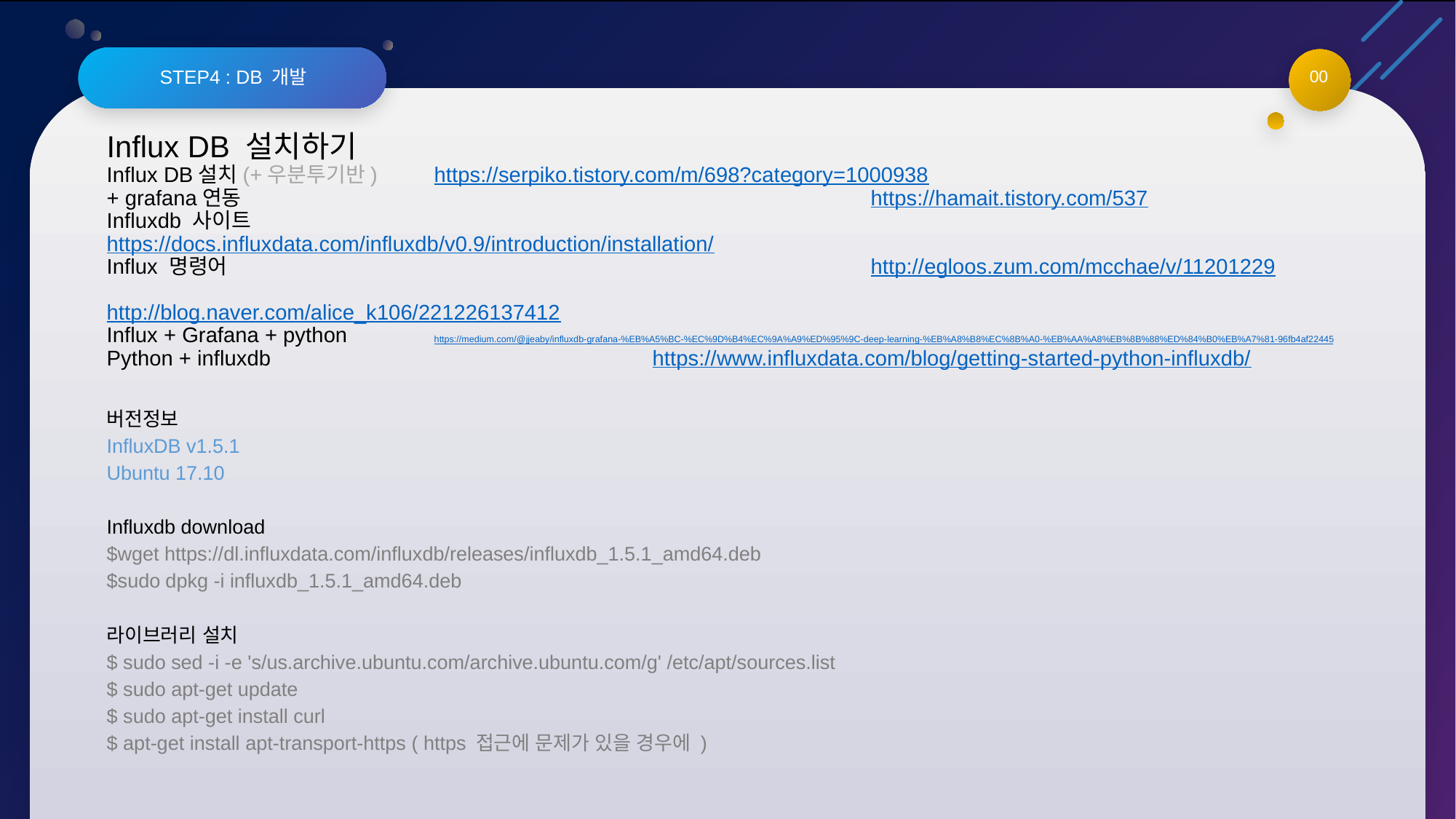

STEP4 : DB 개발
00
Influx DB 설치하기
Influx DB설치(+우분투기반)	https://serpiko.tistory.com/m/698?category=1000938
+ grafana연동						https://hamait.tistory.com/537
Influxdb 사이트						https://docs.influxdata.com/influxdb/v0.9/introduction/installation/
Influx 명령어						http://egloos.zum.com/mcchae/v/11201229
											http://blog.naver.com/alice_k106/221226137412
Influx + Grafana + python	https://medium.com/@jjeaby/influxdb-grafana-%EB%A5%BC-%EC%9D%B4%EC%9A%A9%ED%95%9C-deep-learning-%EB%A8%B8%EC%8B%A0-%EB%AA%A8%EB%8B%88%ED%84%B0%EB%A7%81-96fb4af22445
Python + influxdb				https://www.influxdata.com/blog/getting-started-python-influxdb/
버전정보
InfluxDB v1.5.1
Ubuntu 17.10

Influxdb download
$wget https://dl.influxdata.com/influxdb/releases/influxdb_1.5.1_amd64.deb
$sudo dpkg -i influxdb_1.5.1_amd64.deb

라이브러리 설치
$ sudo sed -i -e 's/us.archive.ubuntu.com/archive.ubuntu.com/g' /etc/apt/sources.list
$ sudo apt-get update
$ sudo apt-get install curl
$ apt-get install apt-transport-https ( https 접근에 문제가 있을 경우에 )